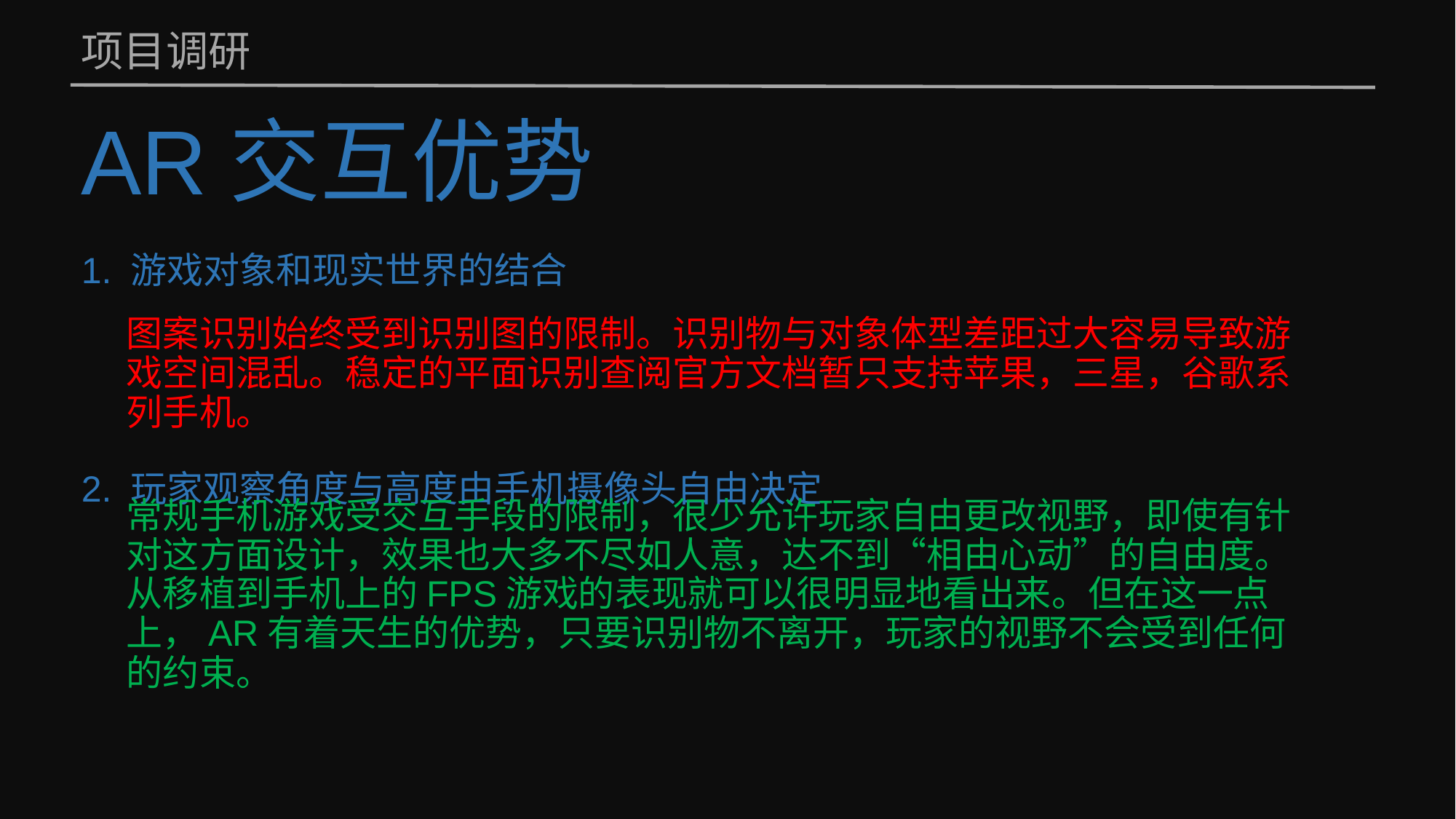

项目调研
# AR交互优势
1. 游戏对象和现实世界的结合
图案识别始终受到识别图的限制。识别物与对象体型差距过大容易导致游戏空间混乱。稳定的平面识别查阅官方文档暂只支持苹果，三星，谷歌系列手机。
常规手机游戏受交互手段的限制，很少允许玩家自由更改视野，即使有针对这方面设计，效果也大多不尽如人意，达不到“相由心动”的自由度。从移植到手机上的FPS游戏的表现就可以很明显地看出来。但在这一点上，AR有着天生的优势，只要识别物不离开，玩家的视野不会受到任何的约束。
2. 玩家观察角度与高度由手机摄像头自由决定